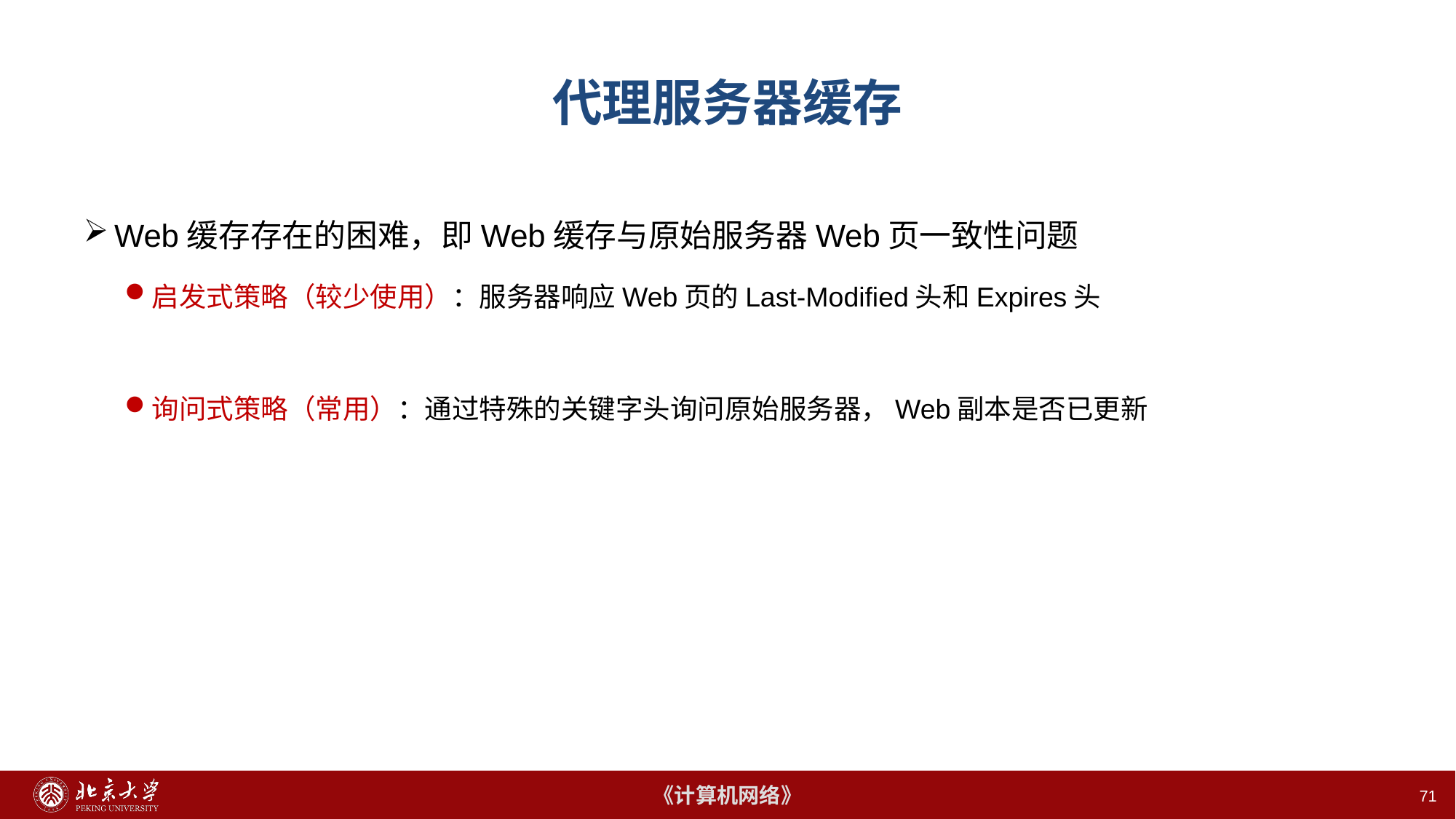

# 代理服务器缓存
Web缓存存在的困难，即Web缓存与原始服务器Web页一致性问题
启发式策略（较少使用）：服务器响应Web页的Last-Modified头和Expires头

询问式策略（常用）：通过特殊的关键字头询问原始服务器，Web副本是否已更新

71